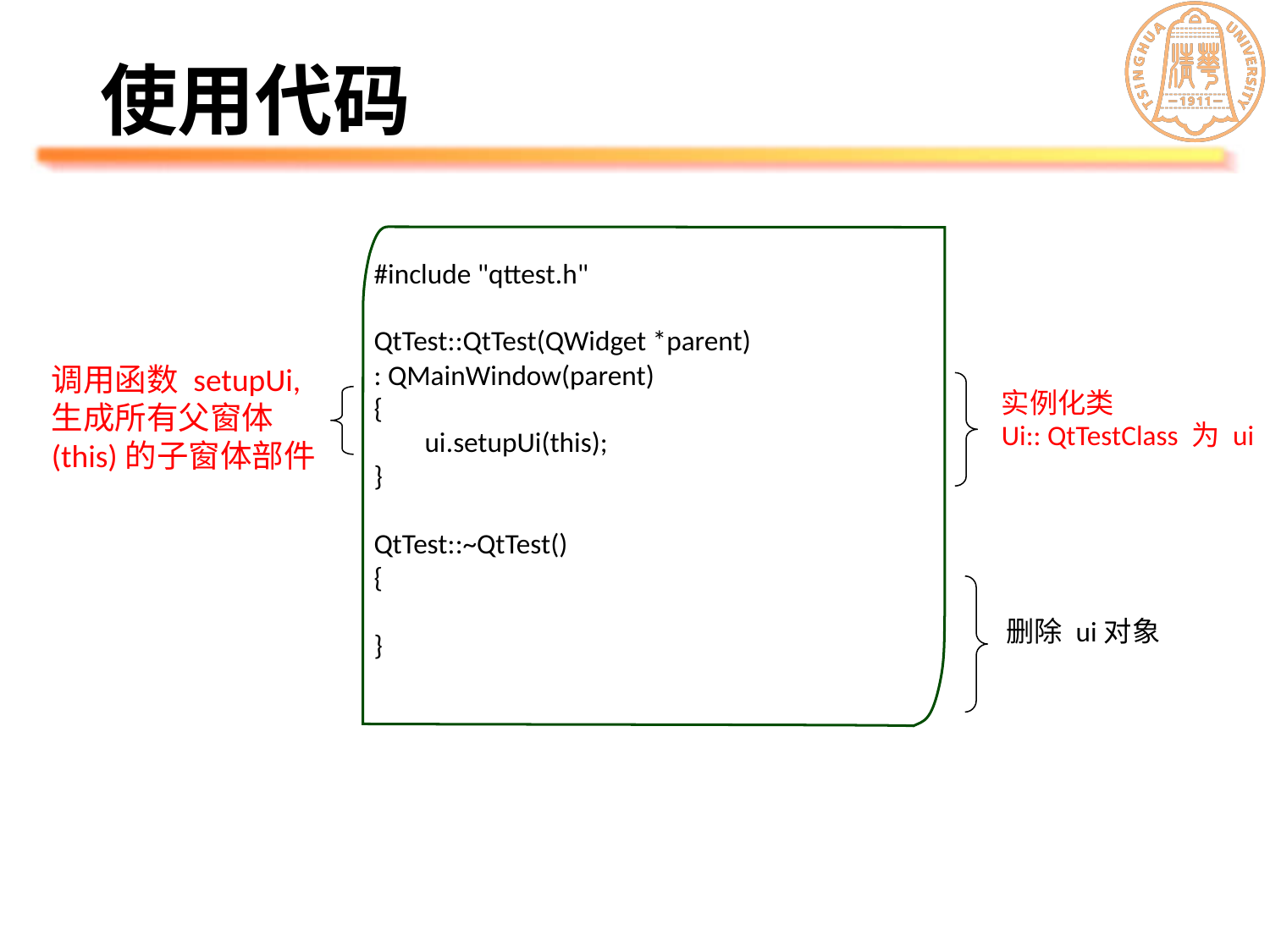

# 使用代码

#include "qttest.h"

QtTest::QtTest(QWidget *parent)
: QMainWindow(parent)
{
        ui.setupUi(this);
}

QtTest::~QtTest()
{

}
调用函数 setupUi, 生成所有父窗体 (this)的子窗体部件

实例化类
Ui:: QtTestClass 为 ui

删除 ui对象